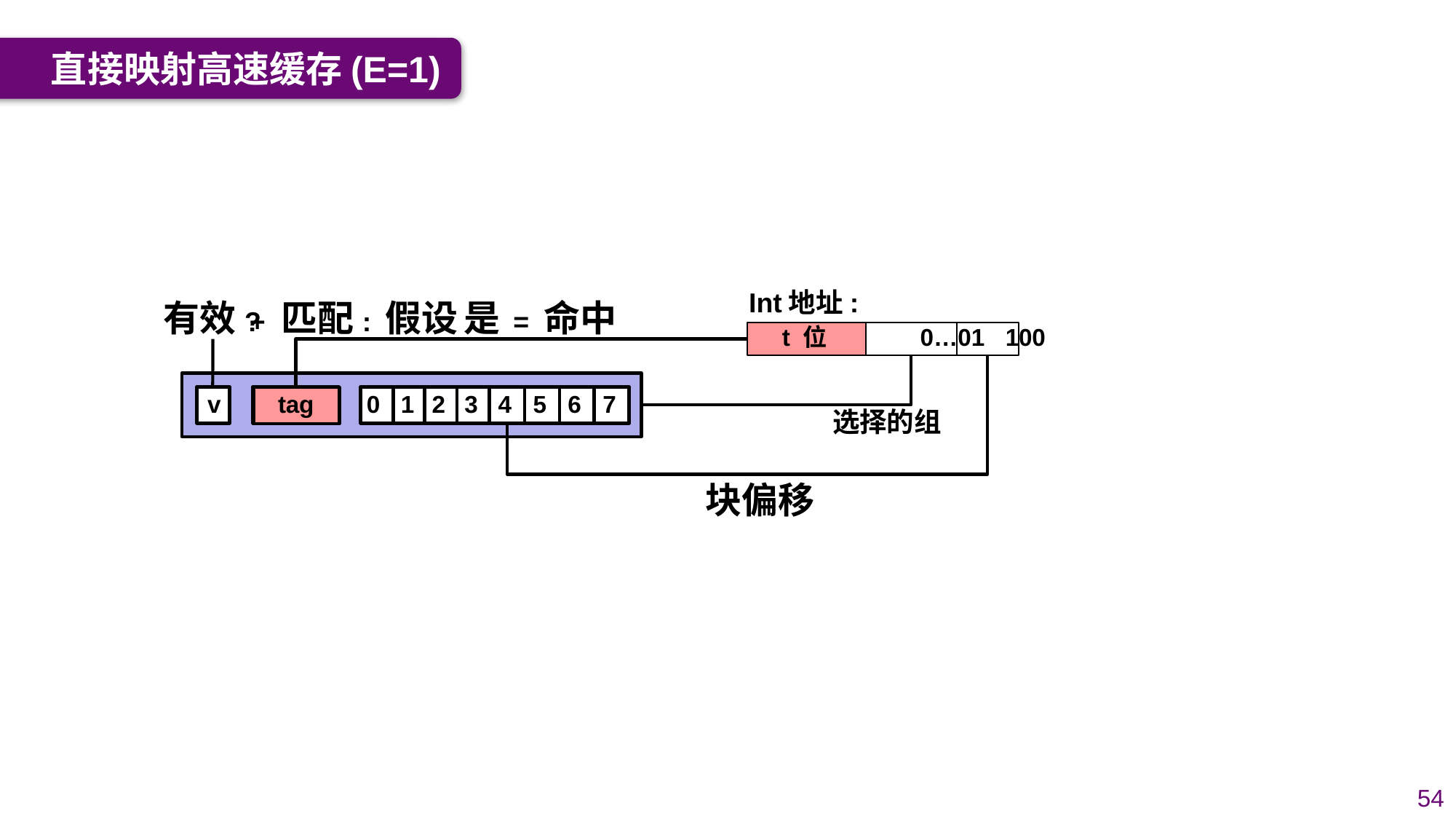

直接映射高速缓存(E=1)
Int地址:
t 位	0…01	100

选择的组
有效?
+	匹配: 假设 是 = 命中

tag

v
0	1	2	3	4	5	6	7
tag
块偏移
54